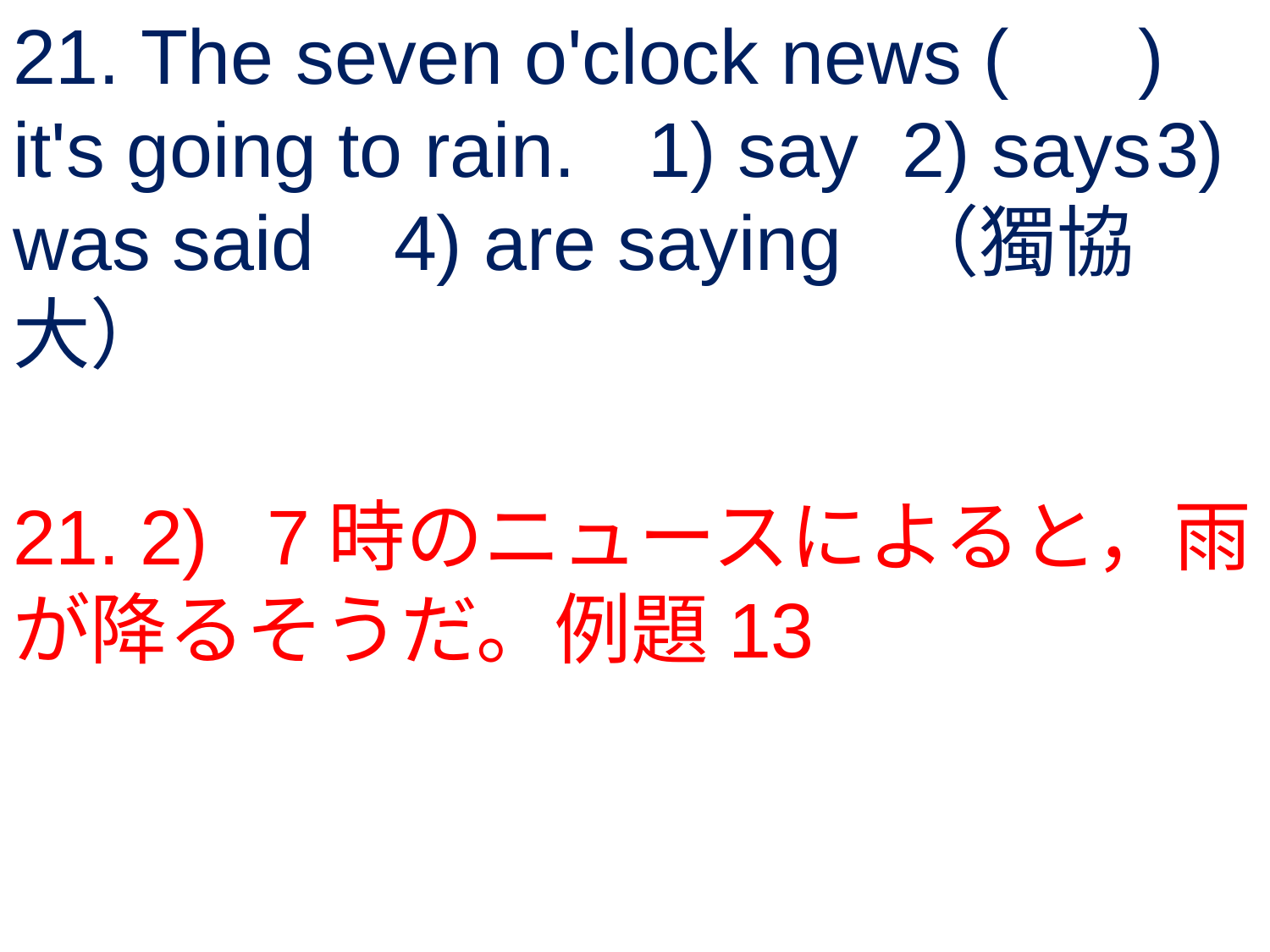

# 21. The seven o'clock news (      ) it's going to rain.	1) say	2) says	3) was said	4) are saying	（獨協大）
21.	2) 	7時のニュースによると，雨が降るそうだ。例題13